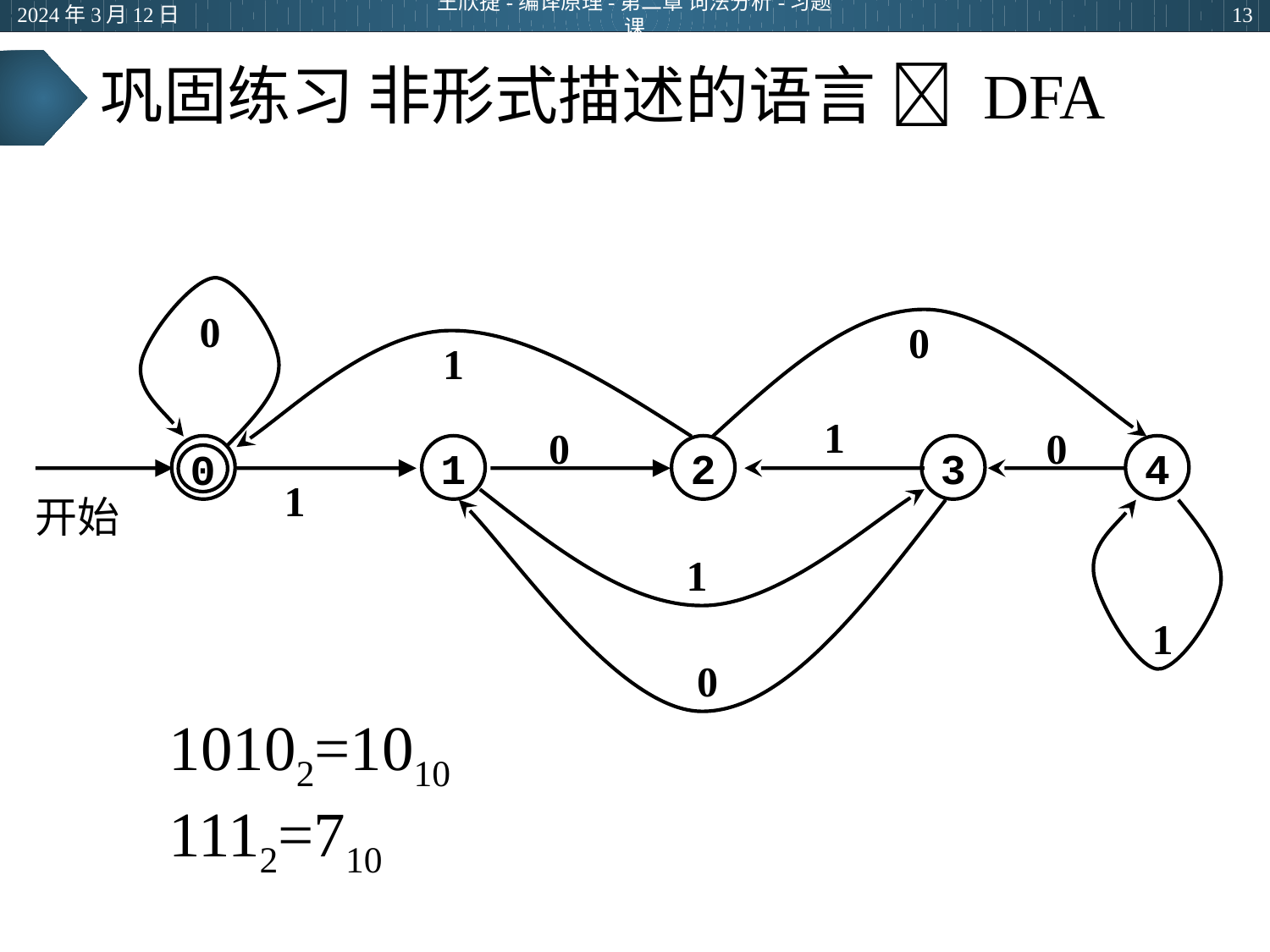

2024年3月12日
王欣捷-编译原理-第二章 词法分析-习题课
13
# 巩固练习 非形式描述的语言 ↔ DFA

0

0

1
1

0

0

1
2
3
4
0

1
开始

1

0

1
10102=1010
1112=710